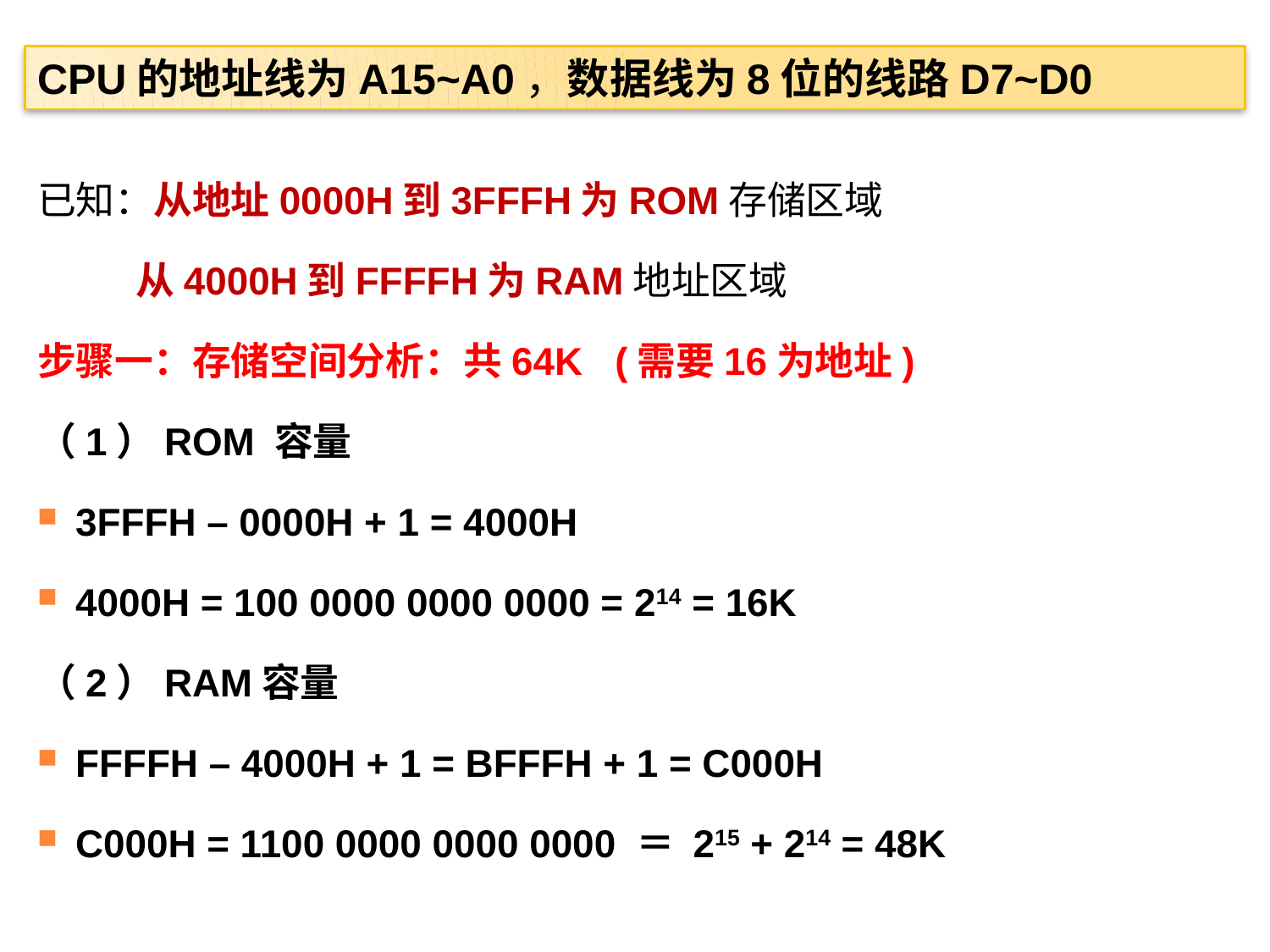

CPU的地址线为A15~A0，数据线为8位的线路D7~D0
已知：从地址0000H到3FFFH为ROM存储区域
          从4000H到FFFFH为RAM地址区域
步骤一：存储空间分析：共64K   (需要16为地址)
（1）ROM 容量
3FFFH – 0000H + 1 = 4000H
4000H = 100 0000 0000 0000 = 214 = 16K
（2）RAM容量
FFFFH – 4000H + 1 = BFFFH + 1 = C000H
C000H = 1100 0000 0000 0000 ＝ 215 + 214 = 48K